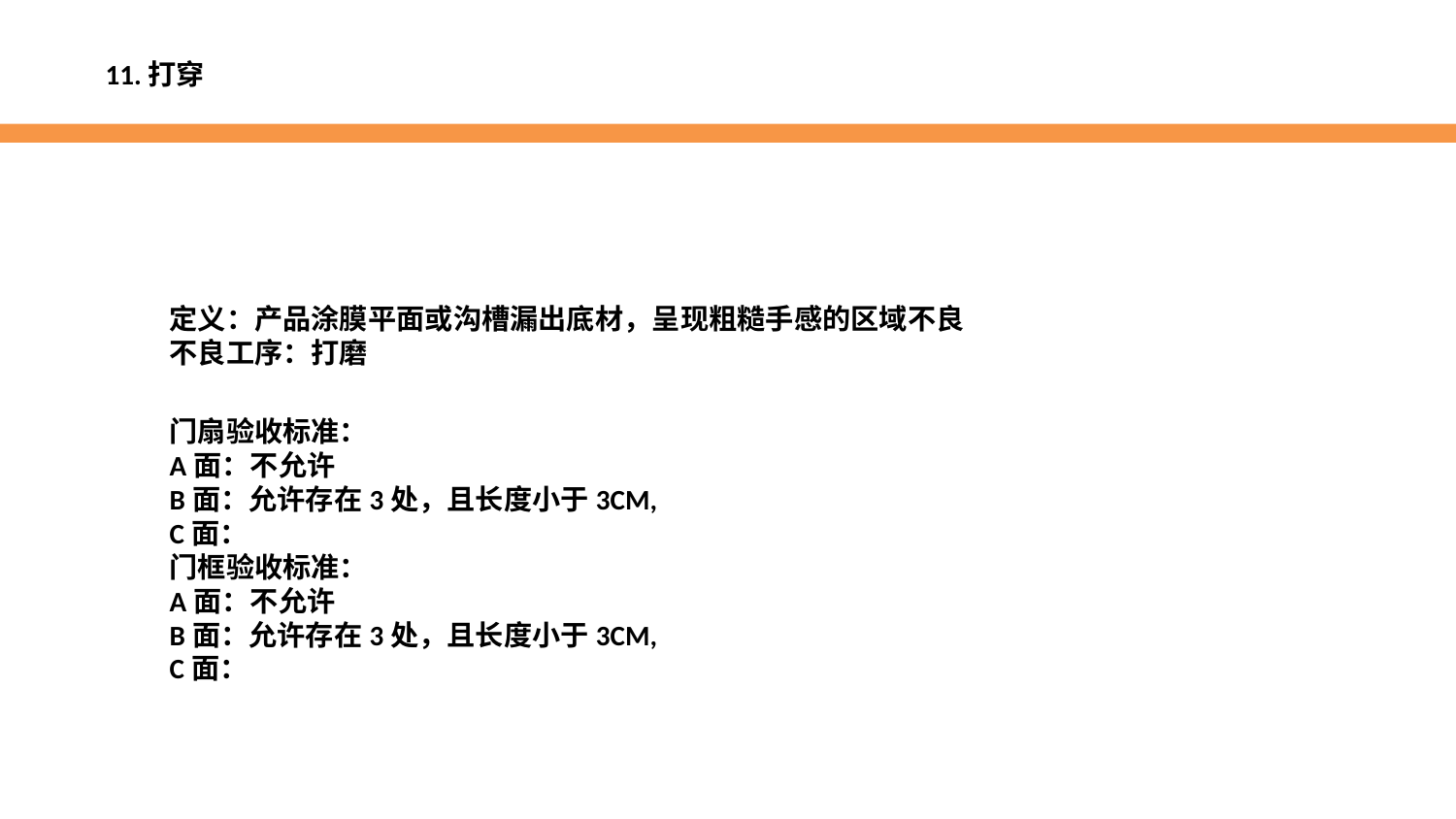

11.打穿
定义：产品涂膜平面或沟槽漏出底材，呈现粗糙手感的区域不良
不良工序：打磨
门扇验收标准：
A面：不允许
B面：允许存在3处，且长度小于3CM,
C面：
门框验收标准：
A面：不允许
B面：允许存在3处，且长度小于3CM,
C面：